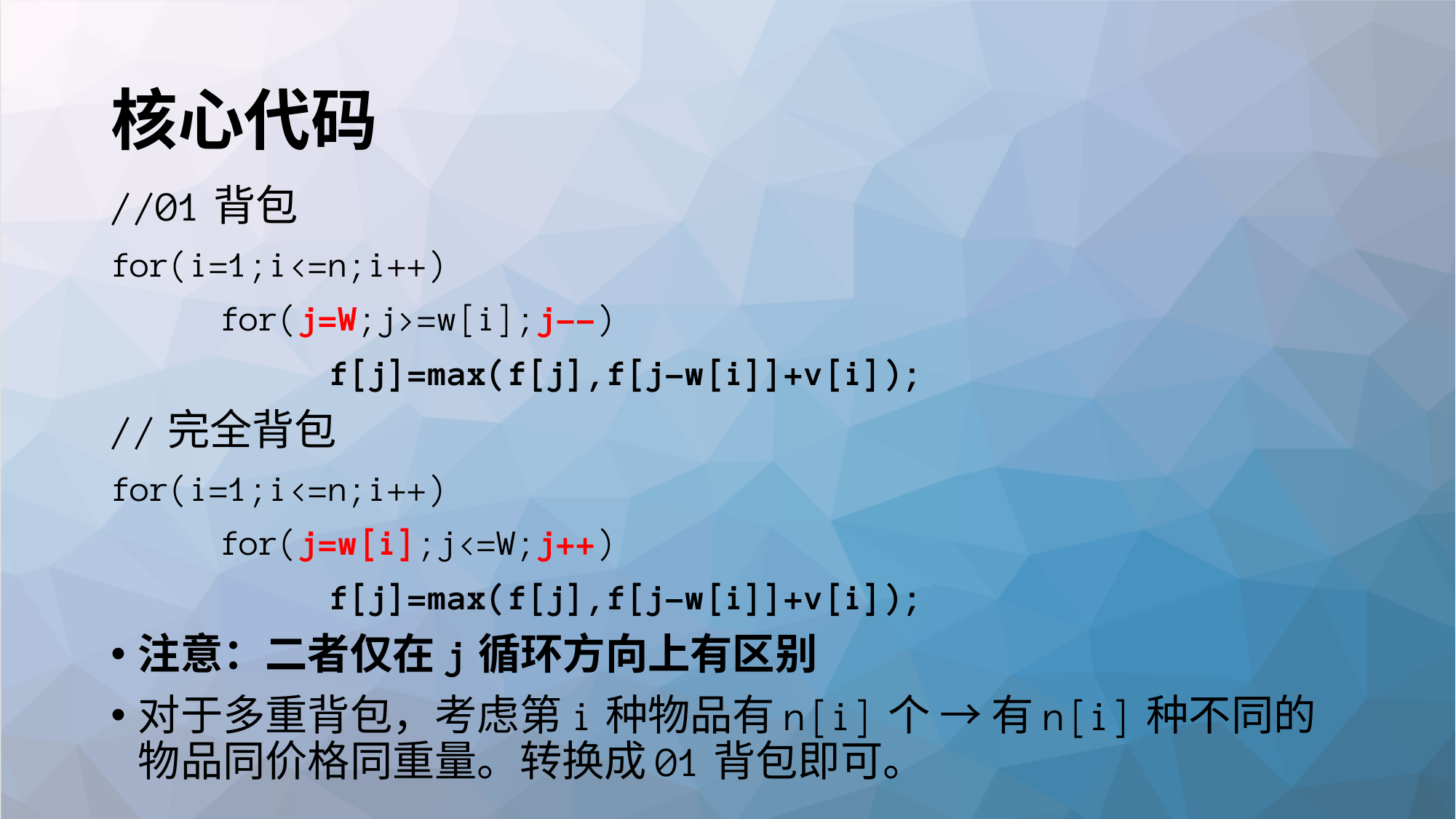

# 核心代码
//01背包
for(i=1;i<=n;i++)
	for(j=W;j>=w[i];j--)
		f[j]=max(f[j],f[j-w[i]]+v[i]);
//完全背包
for(i=1;i<=n;i++)
	for(j=w[i];j<=W;j++)
		f[j]=max(f[j],f[j-w[i]]+v[i]);
注意：二者仅在j循环方向上有区别
对于多重背包，考虑第i种物品有n[i]个 → 有n[i]种不同的物品同价格同重量。转换成01背包即可。